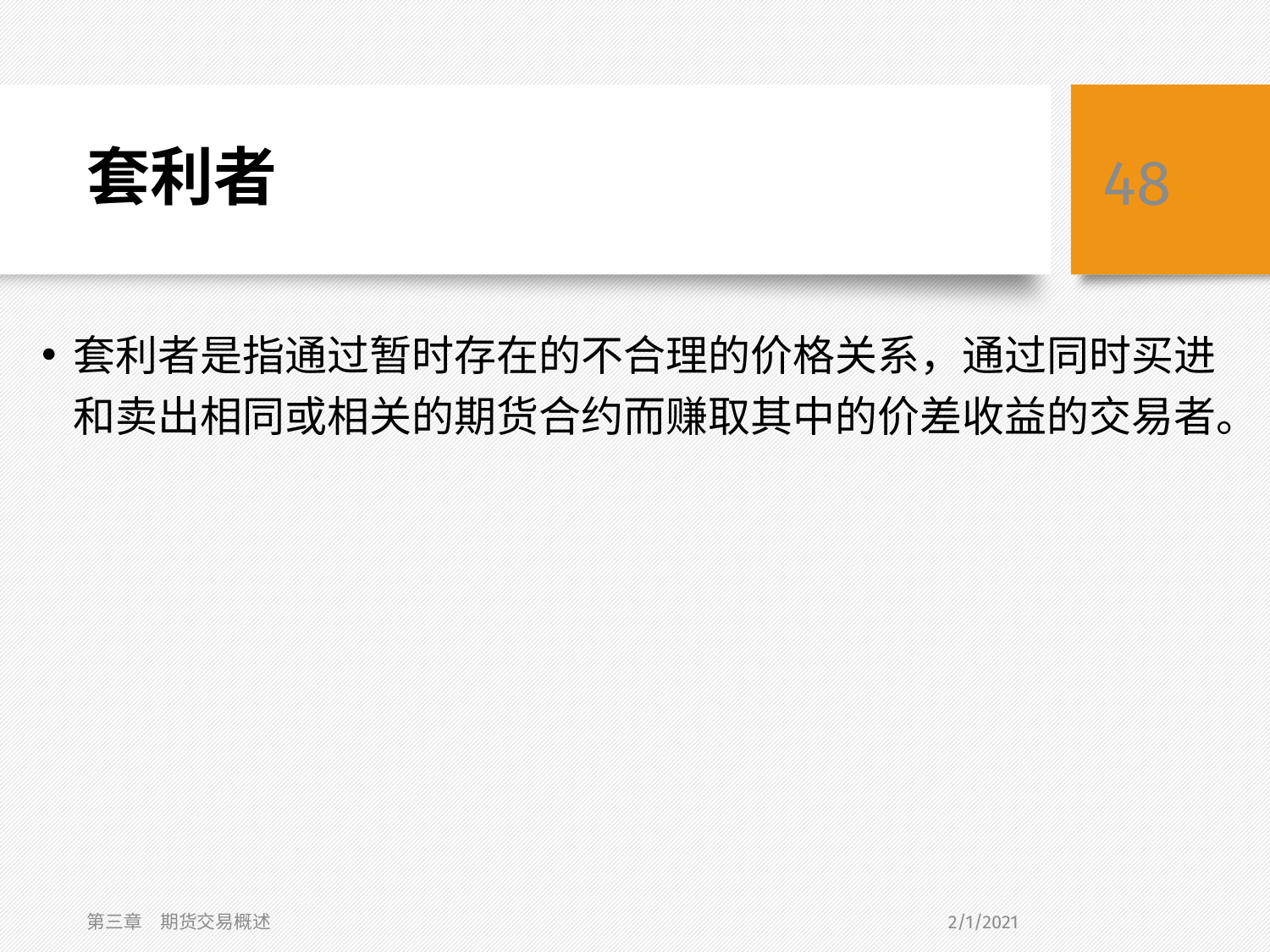

# 套利者
48
套利者是指通过暂时存在的不合理的价格关系，通过同时买进和卖出相同或相关的期货合约而赚取其中的价差收益的交易者。

2/1/2021
第三章　期货交易概述